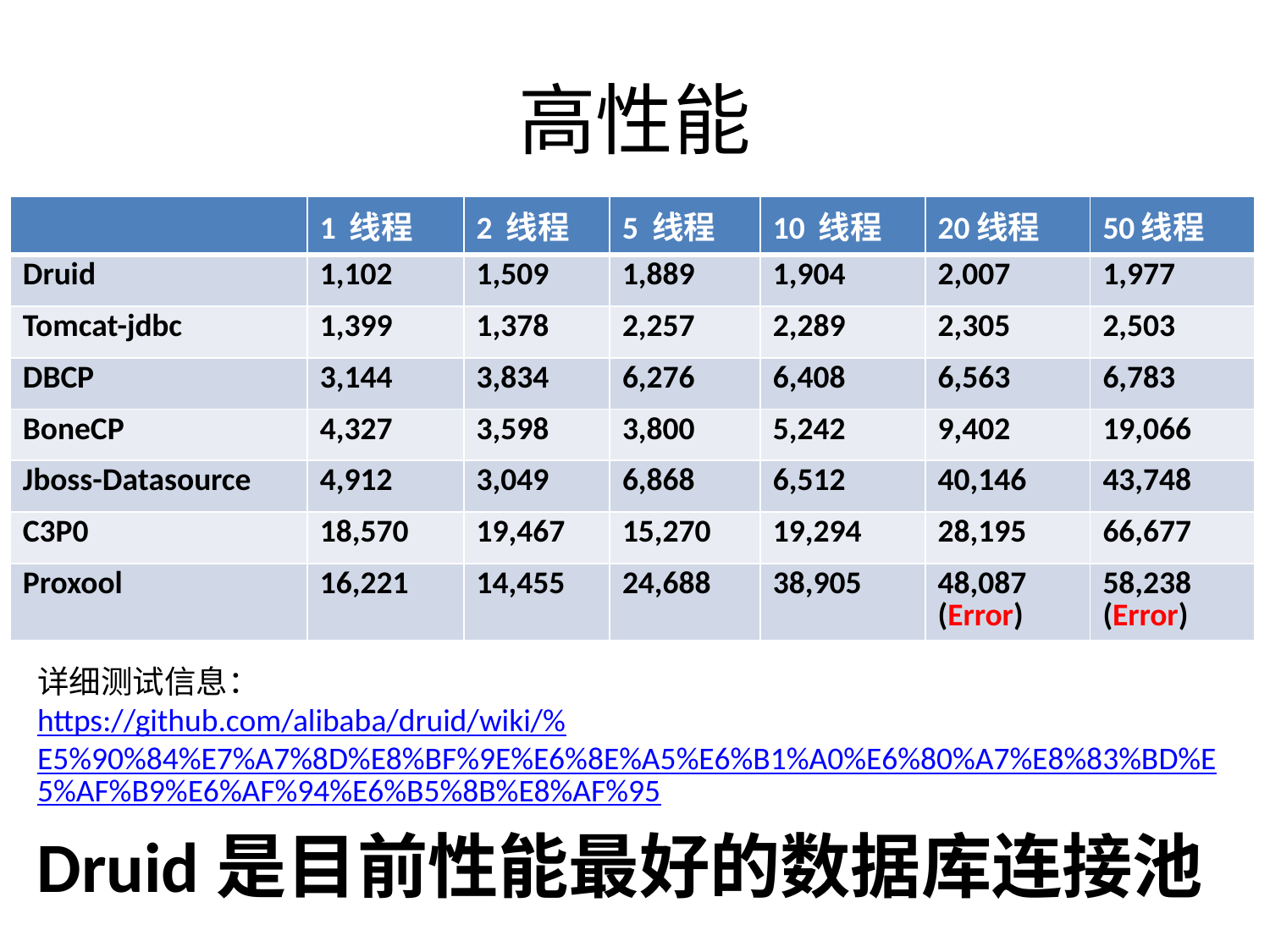

# 高性能
|  | 1 线程 | 2 线程 | 5 线程 | 10 线程 | 20线程 | 50线程 |
| --- | --- | --- | --- | --- | --- | --- |
| Druid | 1,102 | 1,509 | 1,889 | 1,904 | 2,007 | 1,977 |
| Tomcat-jdbc | 1,399 | 1,378 | 2,257 | 2,289 | 2,305 | 2,503 |
| DBCP | 3,144 | 3,834 | 6,276 | 6,408 | 6,563 | 6,783 |
| BoneCP | 4,327 | 3,598 | 3,800 | 5,242 | 9,402 | 19,066 |
| Jboss-Datasource | 4,912 | 3,049 | 6,868 | 6,512 | 40,146 | 43,748 |
| C3P0 | 18,570 | 19,467 | 15,270 | 19,294 | 28,195 | 66,677 |
| Proxool | 16,221 | 14,455 | 24,688 | 38,905 | 48,087 (Error) | 58,238 (Error) |
详细测试信息：
https://github.com/alibaba/druid/wiki/%E5%90%84%E7%A7%8D%E8%BF%9E%E6%8E%A5%E6%B1%A0%E6%80%A7%E8%83%BD%E5%AF%B9%E6%AF%94%E6%B5%8B%E8%AF%95

Druid是目前性能最好的数据库连接池